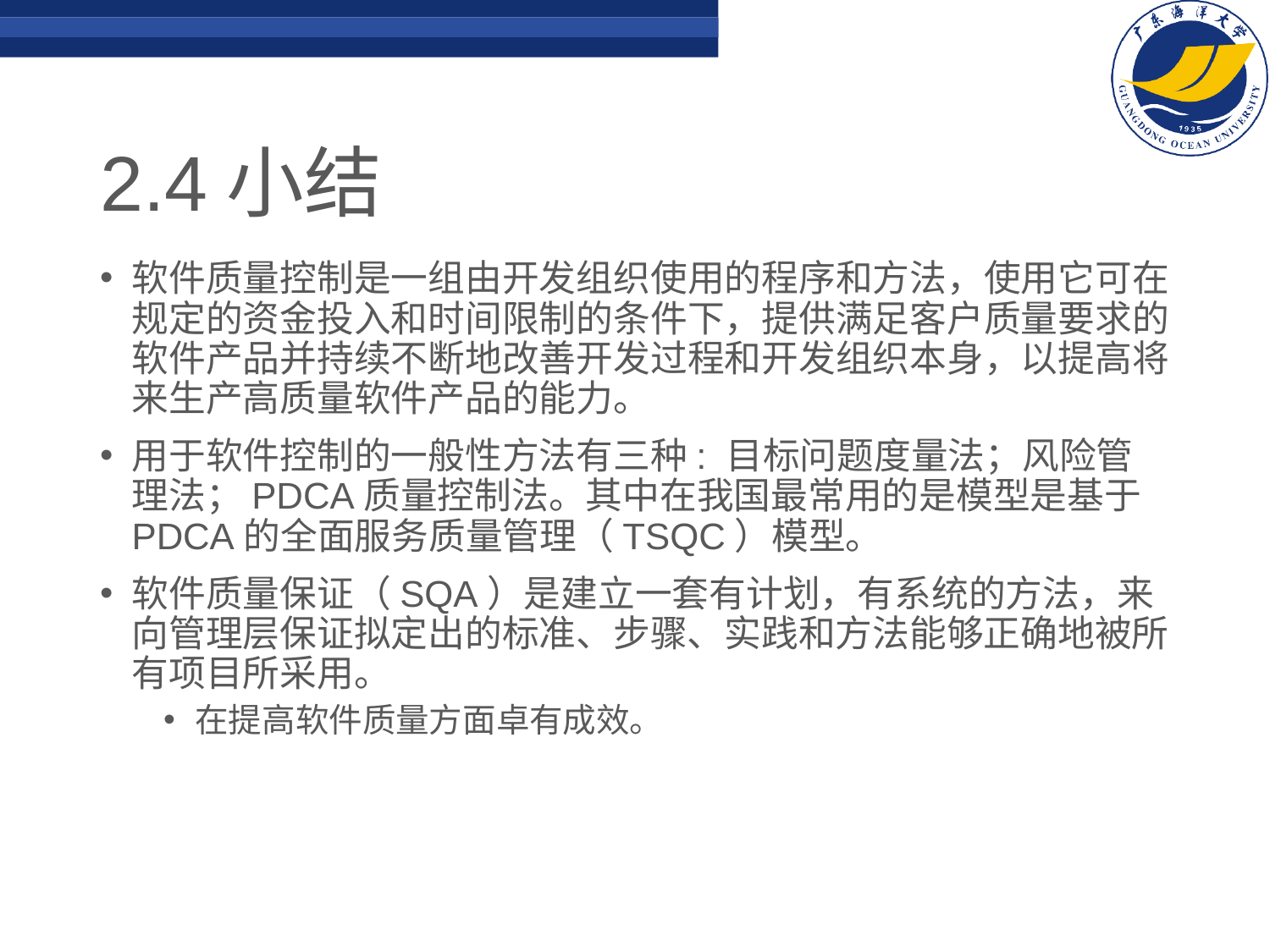

# 2.4小结
软件质量控制是一组由开发组织使用的程序和方法，使用它可在规定的资金投入和时间限制的条件下，提供满足客户质量要求的软件产品并持续不断地改善开发过程和开发组织本身，以提高将来生产高质量软件产品的能力。
用于软件控制的一般性方法有三种: 目标问题度量法；风险管理法；PDCA质量控制法。其中在我国最常用的是模型是基于PDCA的全面服务质量管理（TSQC）模型。
软件质量保证（SQA）是建立一套有计划，有系统的方法，来向管理层保证拟定出的标准、步骤、实践和方法能够正确地被所有项目所采用。
在提高软件质量方面卓有成效。
33